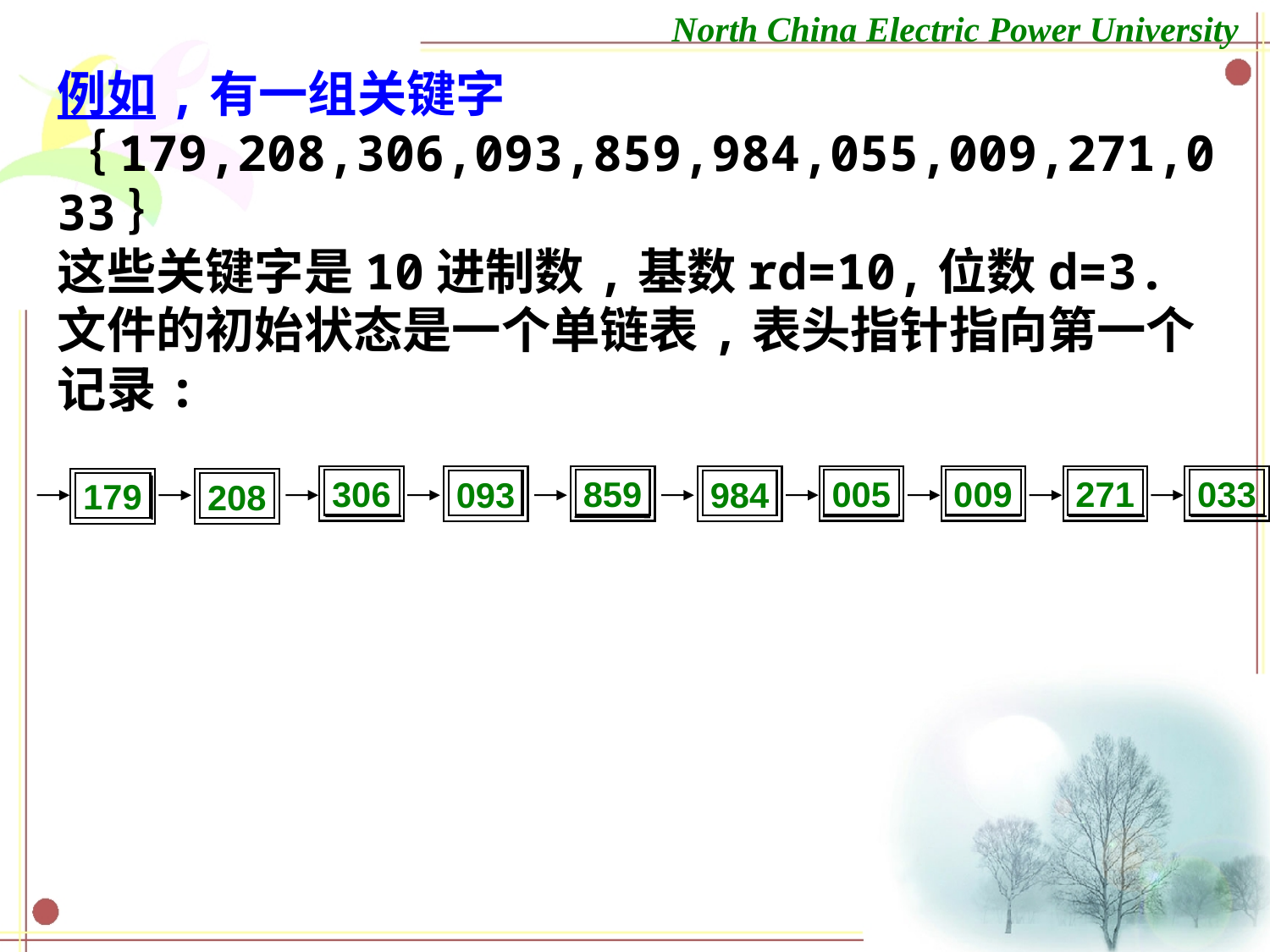

例如,有一组关键字｛179,208,306,093,859,984,055,009,271,033｝
这些关键字是10进制数,基数rd=10,位数d=3.文件的初始状态是一个单链表,表头指针指向第一个记录:
306

859

005

009

271

033

093

984

179

208